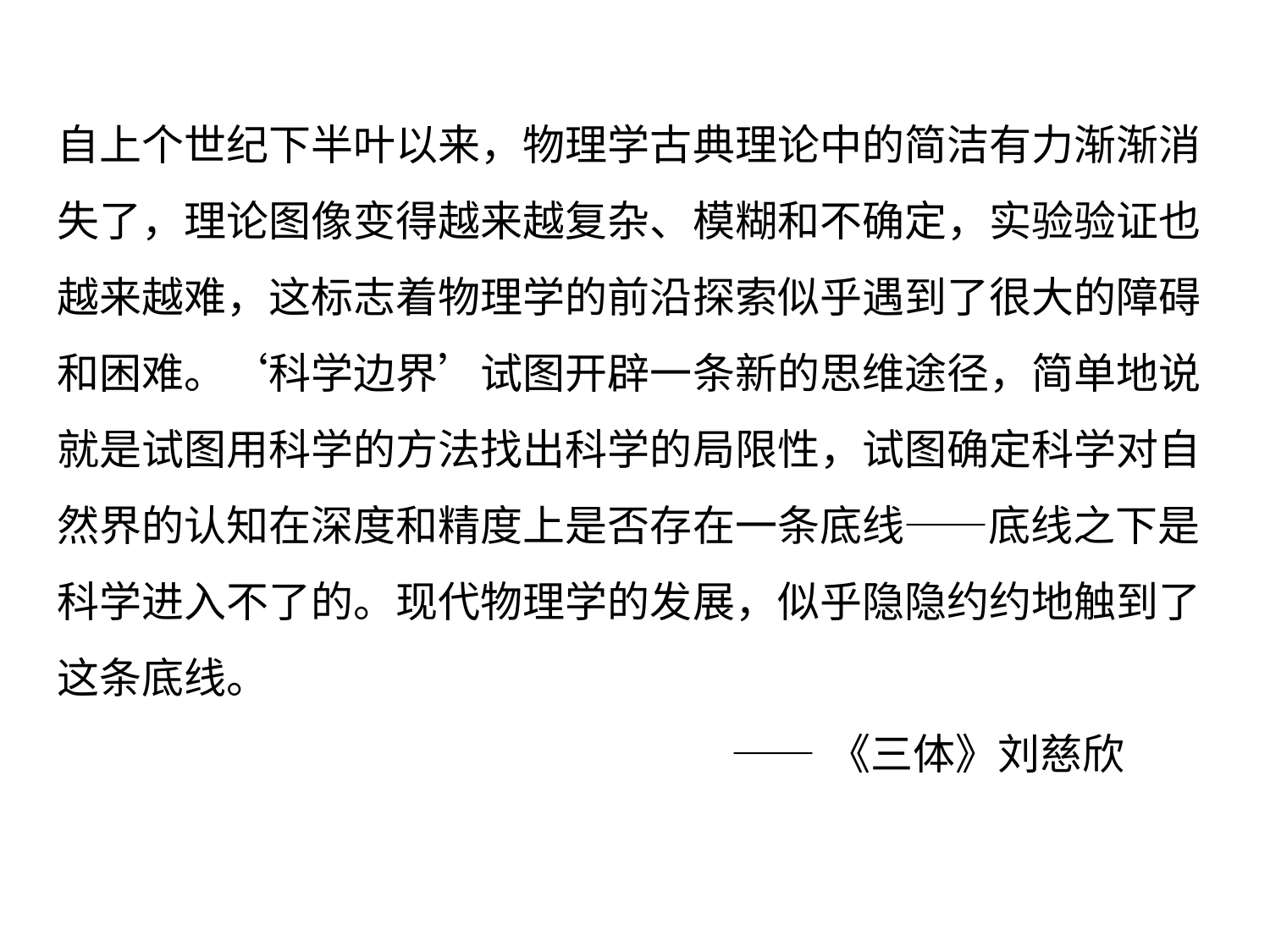

自上个世纪下半叶以来，物理学古典理论中的简洁有力渐渐消失了，理论图像变得越来越复杂、模糊和不确定，实验验证也越来越难，这标志着物理学的前沿探索似乎遇到了很大的障碍和困难。‘科学边界’试图开辟一条新的思维途径，简单地说就是试图用科学的方法找出科学的局限性，试图确定科学对自然界的认知在深度和精度上是否存在一条底线——底线之下是科学进入不了的。现代物理学的发展，似乎隐隐约约地触到了这条底线。
                                                                       ——《三体》刘慈欣
1